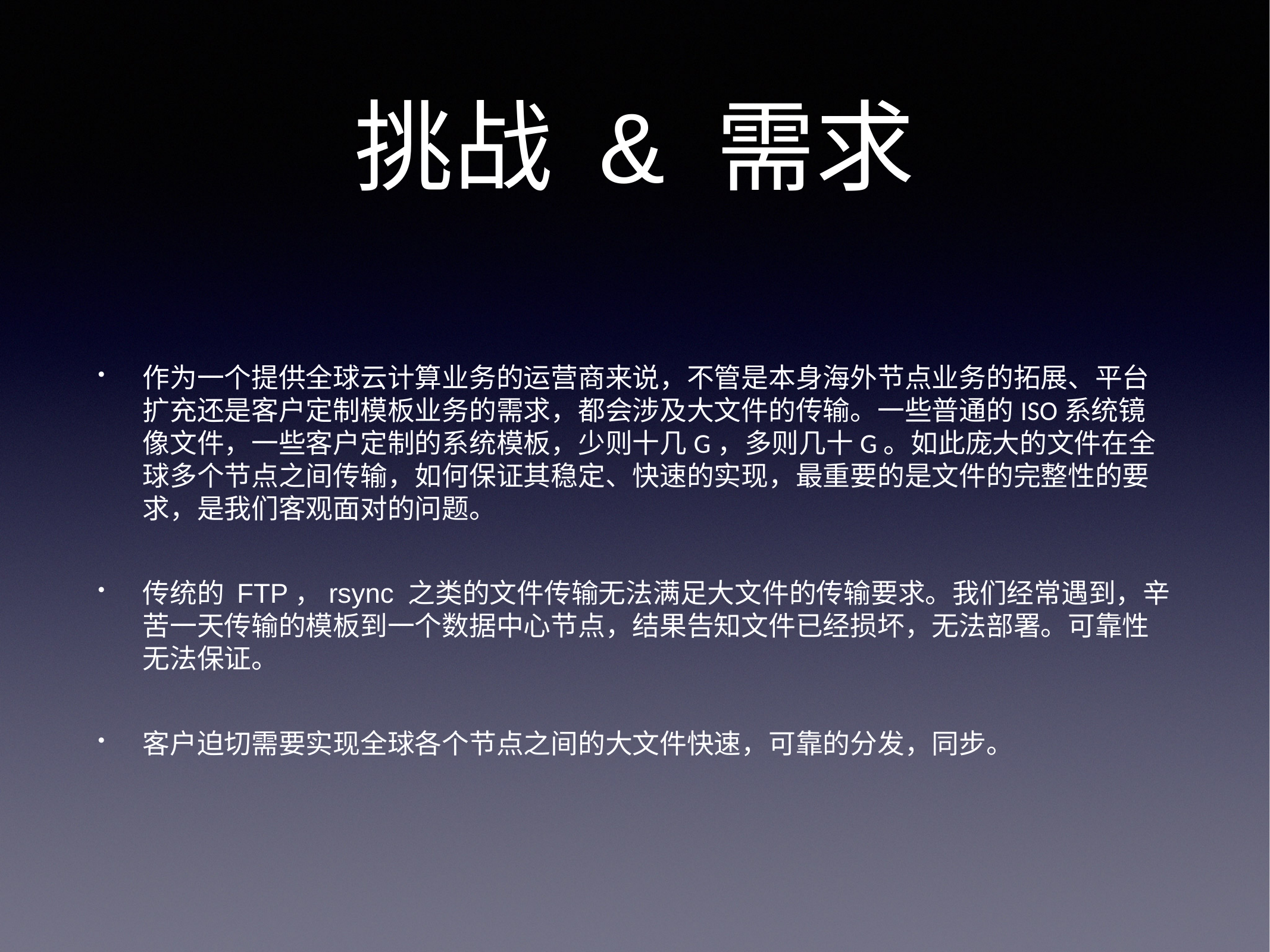

# 挑战 & 需求
作为一个提供全球云计算业务的运营商来说，不管是本身海外节点业务的拓展、平台扩充还是客户定制模板业务的需求，都会涉及大文件的传输。一些普通的ISO系统镜像文件，一些客户定制的系统模板，少则十几G，多则几十G。如此庞大的文件在全球多个节点之间传输，如何保证其稳定、快速的实现，最重要的是文件的完整性的要求，是我们客观面对的问题。
传统的 FTP，rsync 之类的文件传输无法满足大文件的传输要求。我们经常遇到，辛苦一天传输的模板到一个数据中心节点，结果告知文件已经损坏，无法部署。可靠性无法保证。
客户迫切需要实现全球各个节点之间的大文件快速，可靠的分发，同步。